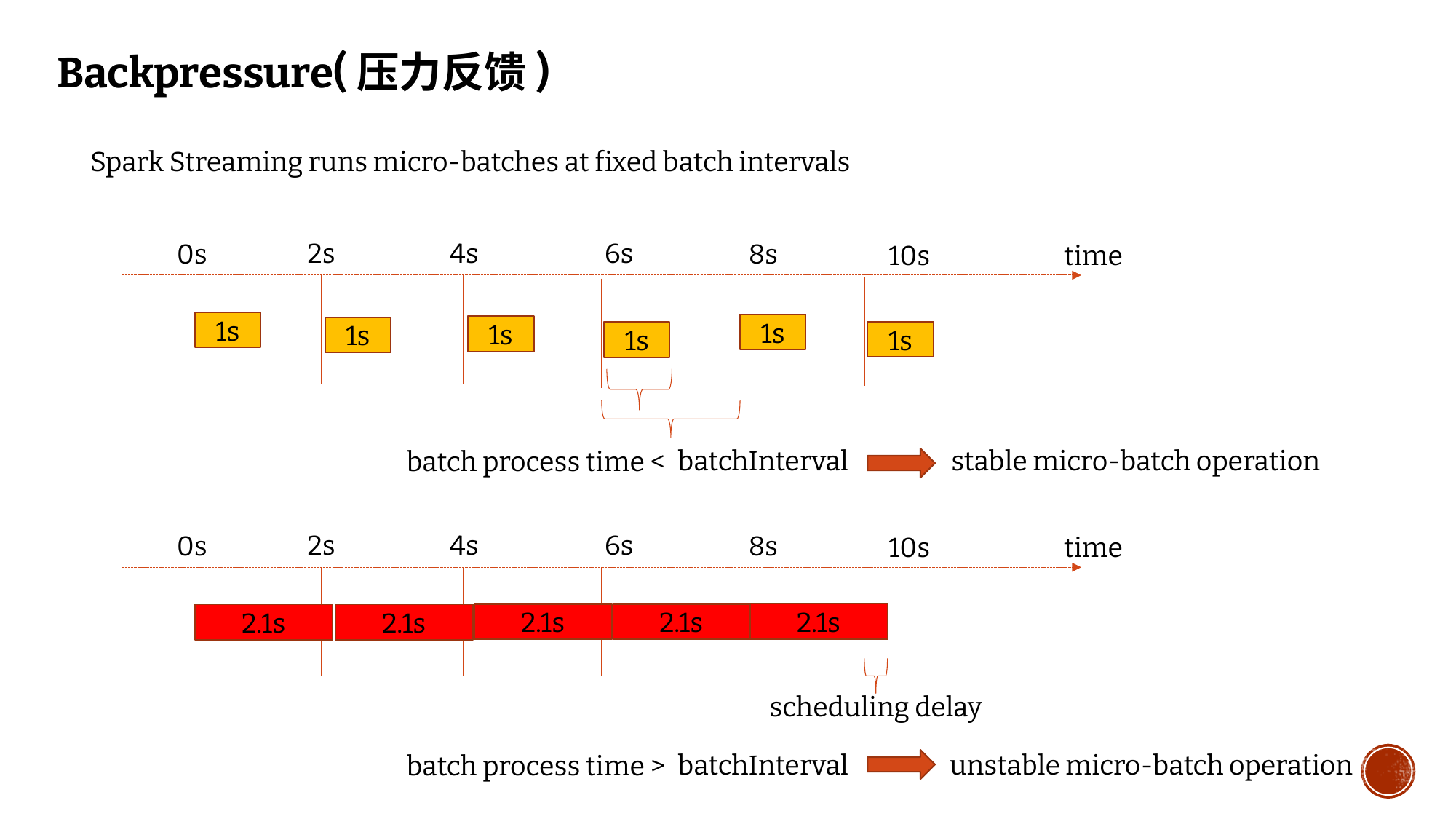

Backpressure(压力反馈)
Spark Streaming runs micro-batches at fixed batch intervals
2s
4s
6s
0s
8s
10s
time
1s
1s
1s
1s
1s
1s

batchInterval
stable micro-batch operation
batch process time <

2s
4s
6s
0s
8s
10s
time
2.1s
2.1s
2.1s
2.1s
2.1s

scheduling delay
batchInterval
unstable micro-batch operation
batch process time >